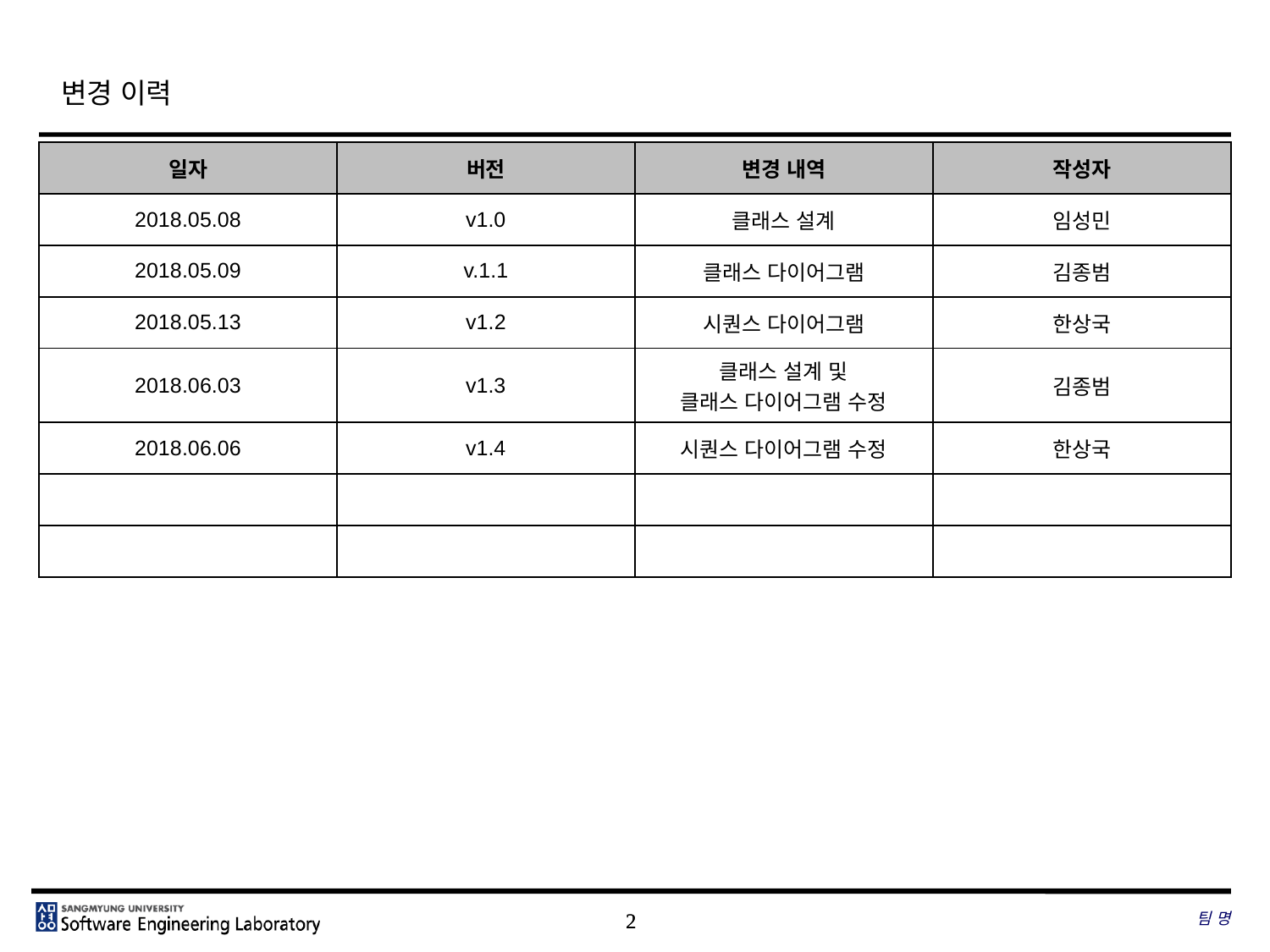

# 변경 이력
| 일자 | 버전 | 변경 내역 | 작성자 |
| --- | --- | --- | --- |
| 2018.05.08 | v1.0 | 클래스 설계 | 임성민 |
| 2018.05.09 | v.1.1 | 클래스 다이어그램 | 김종범 |
| 2018.05.13 | v1.2 | 시퀀스 다이어그램 | 한상국 |
| 2018.06.03 | v1.3 | 클래스 설계 및 클래스 다이어그램 수정 | 김종범 |
| 2018.06.06 | v1.4 | 시퀀스 다이어그램 수정 | 한상국 |
|  |  |  |  |
|  |  |  |  |
팀 명